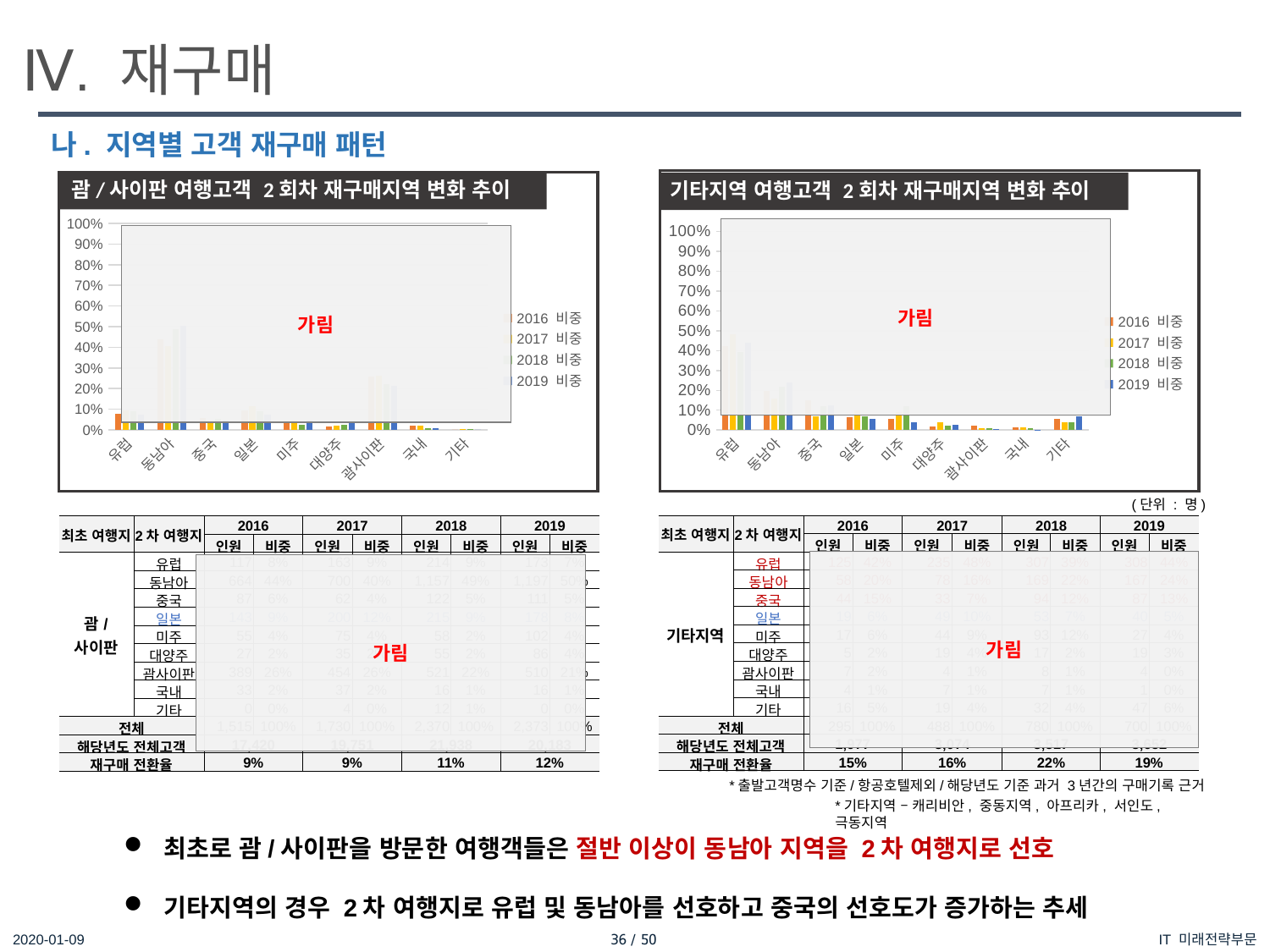

Ⅳ. 재구매
나. 지역별 고객 재구매 패턴
괌/사이판 여행고객 2회차 재구매지역 변화 추이
기타지역 여행고객 2회차 재구매지역 변화 추이

연도별 선행예약 추이(20대)

[unsupported chart]

[unsupported chart]

가림
가림
(단위 : 명)
| 최초 여행지 | 2차 여행지 | 2016 |  | 2017 |  | 2018 |  | 2019 |  |
| --- | --- | --- | --- | --- | --- | --- | --- | --- | --- |
|  |  | 인원 | 비중 | 인원 | 비중 | 인원 | 비중 | 인원 | 비중 |
| 기타지역 | 유럽 | 125 | 42% | 235 | 48% | 307 | 39% | 308 | 44% |
|  | 동남아 | 58 | 20% | 78 | 16% | 169 | 22% | 167 | 24% |
|  | 중국 | 44 | 15% | 33 | 7% | 94 | 12% | 87 | 13% |
|  | 일본 | 19 | 6% | 49 | 10% | 53 | 7% | 40 | 5% |
|  | 미주 | 17 | 6% | 44 | 9% | 93 | 12% | 27 | 4% |
|  | 대양주 | 5 | 2% | 19 | 4% | 17 | 2% | 19 | 3% |
|  | 괌사이판 | 7 | 2% | 4 | 1% | 8 | 1% | 4 | 0% |
|  | 국내 | 4 | 1% | 7 | 1% | 7 | 1% | 1 | 0% |
|  | 기타 | 16 | 5% | 19 | 4% | 32 | 4% | 47 | 6% |
| 전체 |  | 295 | 100% | 488 | 100% | 780 | 100% | 700 | 100% |
| 해당년도 전체고객 |  | 1,977 |  | 3,074 |  | 3,517 |  | 3,652 |  |
| 재구매 전환율 |  | 15% |  | 16% |  | 22% |  | 19% |  |
| 최초 여행지 | 2차 여행지 | 2016 |  | 2017 |  | 2018 |  | 2019 |  |
| --- | --- | --- | --- | --- | --- | --- | --- | --- | --- |
|  |  | 인원 | 비중 | 인원 | 비중 | 인원 | 비중 | 인원 | 비중 |
| 괌/ 사이판 | 유럽 | 117 | 8% | 163 | 9% | 214 | 9% | 173 | 7% |
|  | 동남아 | 664 | 44% | 700 | 40% | 1,157 | 49% | 1,197 | 50% |
|  | 중국 | 87 | 6% | 62 | 4% | 122 | 5% | 111 | 5% |
|  | 일본 | 143 | 9% | 200 | 12% | 215 | 9% | 178 | 8% |
|  | 미주 | 55 | 4% | 75 | 4% | 58 | 2% | 102 | 4% |
|  | 대양주 | 27 | 2% | 35 | 2% | 55 | 2% | 86 | 4% |
|  | 괌사이판 | 389 | 26% | 454 | 26% | 521 | 22% | 510 | 21% |
|  | 국내 | 33 | 2% | 37 | 2% | 16 | 1% | 16 | 1% |
|  | 기타 | 0 | 0% | 4 | 0% | 12 | 1% | 0 | 0% |
| 전체 |  | 1,515 | 100% | 1,730 | 100% | 2,370 | 100% | 2,373 | 100% |
| 해당년도 전체고객 |  | 17,420 |  | 19,751 |  | 21,938 |  | 20,183 |  |
| 재구매 전환율 |  | 9% |  | 9% |  | 11% |  | 12% |  |
가림
가림
*출발고객명수 기준/항공호텔제외/해당년도 기준 과거 3년간의 구매기록 근거
*기타지역 – 캐리비안, 중동지역, 아프리카, 서인도, 극동지역
최초로 괌/사이판을 방문한 여행객들은 절반 이상이 동남아 지역을 2차 여행지로 선호
기타지역의 경우 2차 여행지로 유럽 및 동남아를 선호하고 중국의 선호도가 증가하는 추세
IT 미래전략부문
36 / 50
2020-01-09